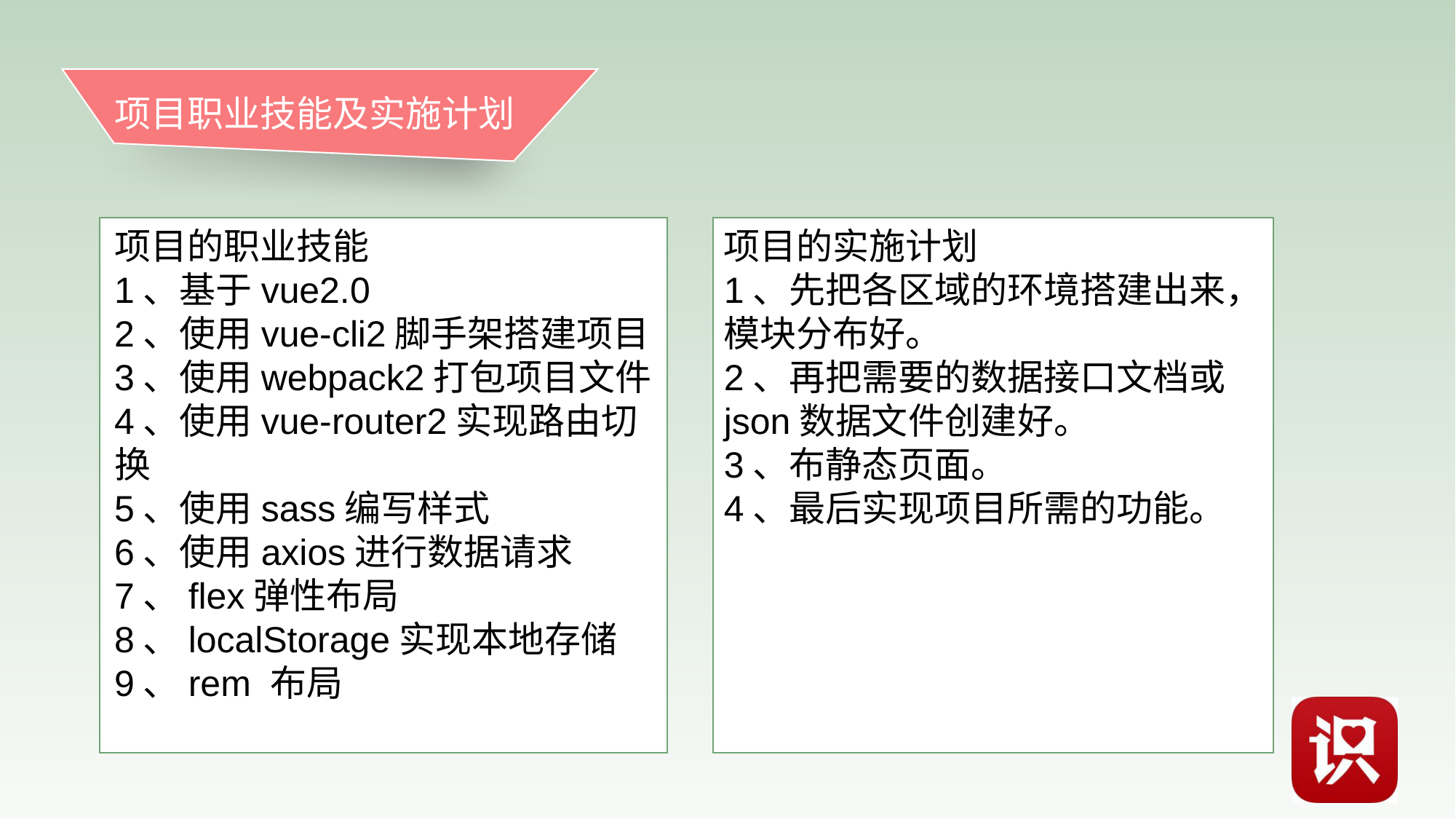

# 项目职业技能及实施计划

项目的职业技能
1、基于vue2.0
2、使用vue-cli2脚手架搭建项目
3、使用webpack2打包项目文件
4、使用vue-router2实现路由切换
5、使用sass编写样式
6、使用axios进行数据请求
7、flex弹性布局
8、localStorage实现本地存储
9、rem 布局

项目的实施计划
1、先把各区域的环境搭建出来，模块分布好。
2、再把需要的数据接口文档或json数据文件创建好。
3、布静态页面。
4、最后实现项目所需的功能。